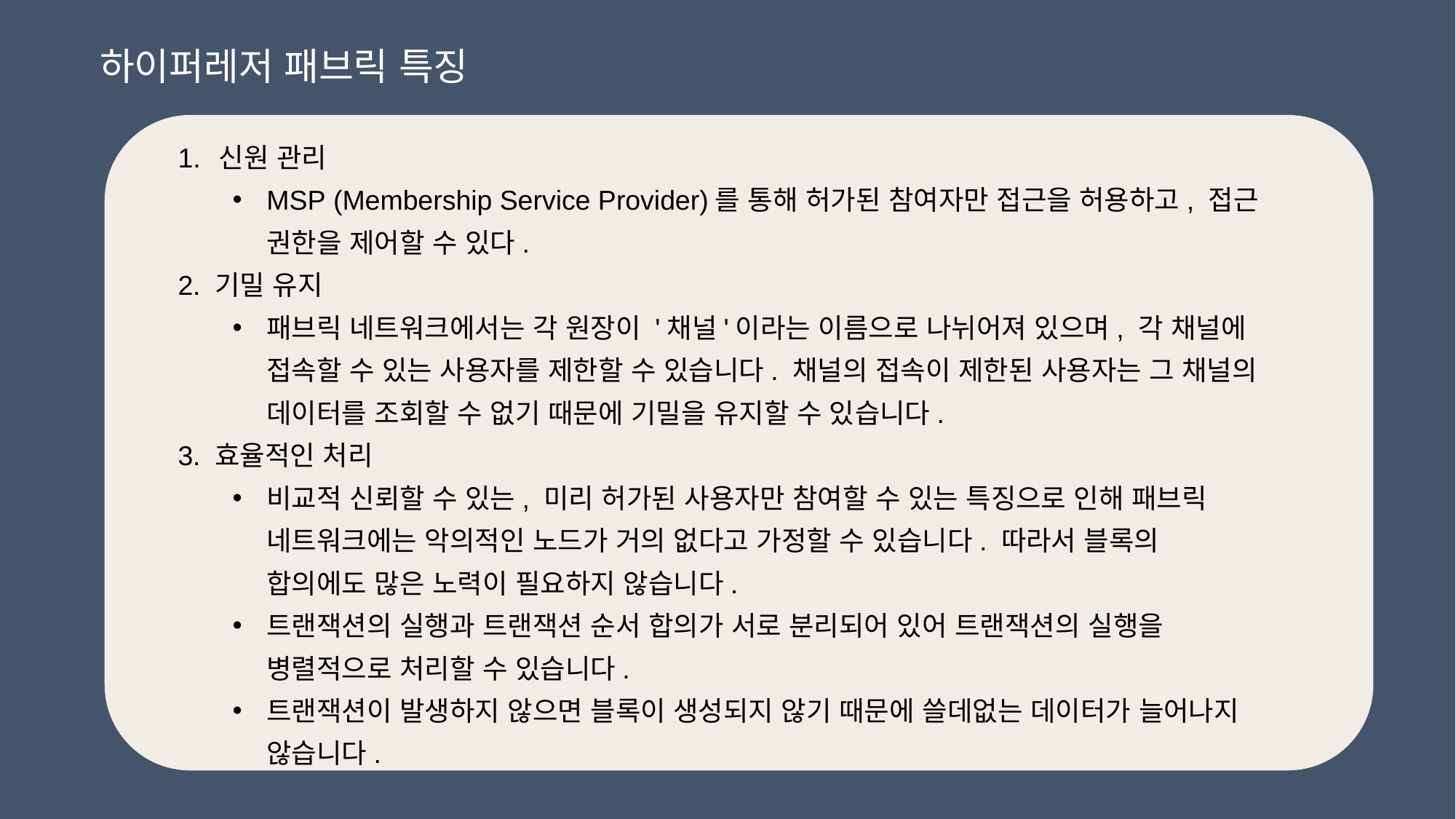

하이퍼레저 패브릭 특징

신원 관리
MSP (Membership Service Provider)를 통해 허가된 참여자만 접근을 허용하고, 접근 권한을 제어할 수 있다.
2. 기밀 유지
패브릭 네트워크에서는 각 원장이 '채널'이라는 이름으로 나뉘어져 있으며, 각 채널에 접속할 수 있는 사용자를 제한할 수 있습니다. 채널의 접속이 제한된 사용자는 그 채널의 데이터를 조회할 수 없기 때문에 기밀을 유지할 수 있습니다.
3. 효율적인 처리
비교적 신뢰할 수 있는, 미리 허가된 사용자만 참여할 수 있는 특징으로 인해 패브릭 네트워크에는 악의적인 노드가 거의 없다고 가정할 수 있습니다. 따라서 블록의 합의에도 많은 노력이 필요하지 않습니다.
트랜잭션의 실행과 트랜잭션 순서 합의가 서로 분리되어 있어 트랜잭션의 실행을 병렬적으로 처리할 수 있습니다.
트랜잭션이 발생하지 않으면 블록이 생성되지 않기 때문에 쓸데없는 데이터가 늘어나지 않습니다.